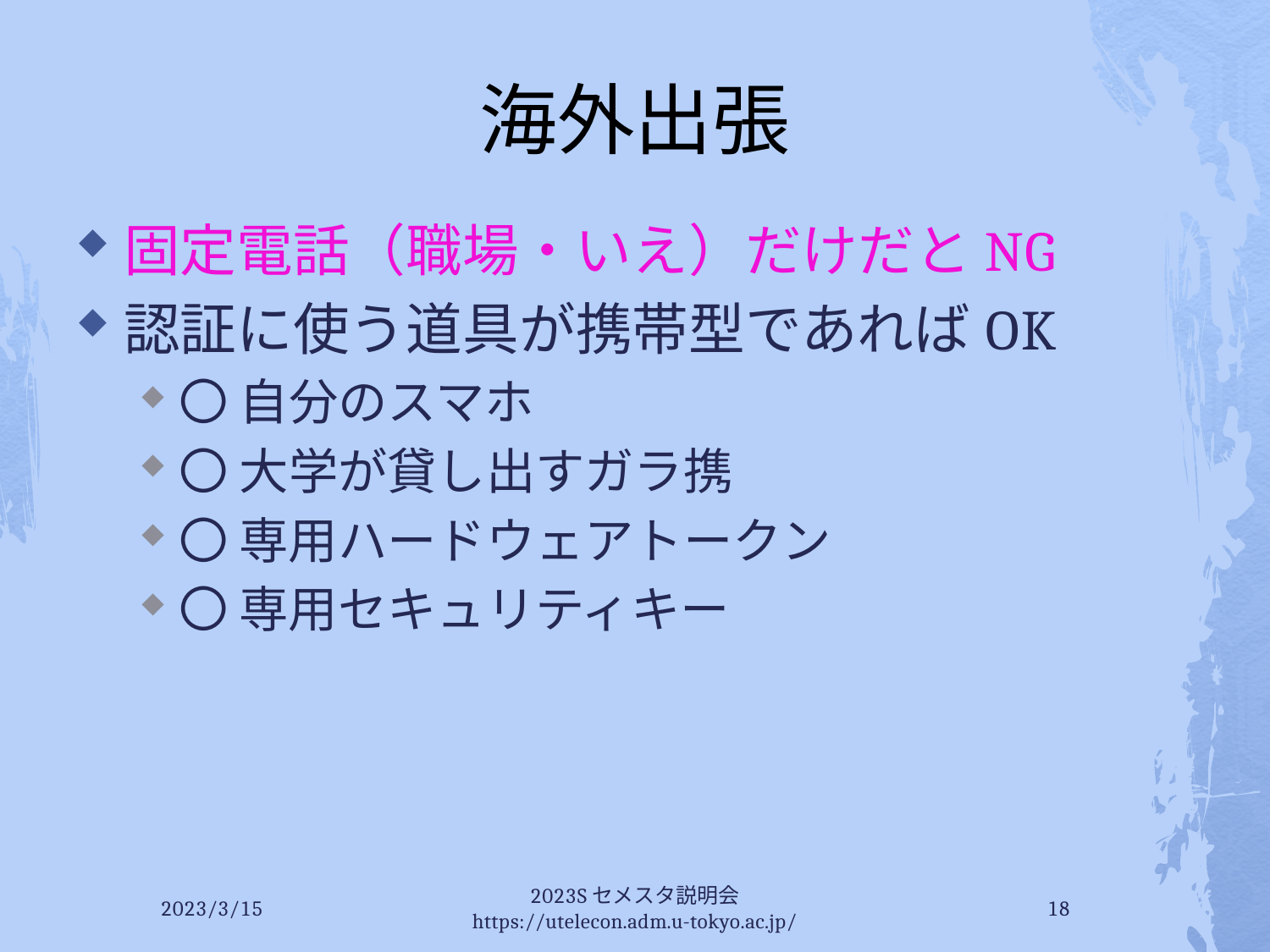

# 海外出張
固定電話（職場・いえ）だけだとNG
認証に使う道具が携帯型であればOK
〇 自分のスマホ
〇 大学が貸し出すガラ携
〇 専用ハードウェアトークン
〇 専用セキュリティキー
2023/3/15
2023Sセメスタ説明会 https://utelecon.adm.u-tokyo.ac.jp/
18